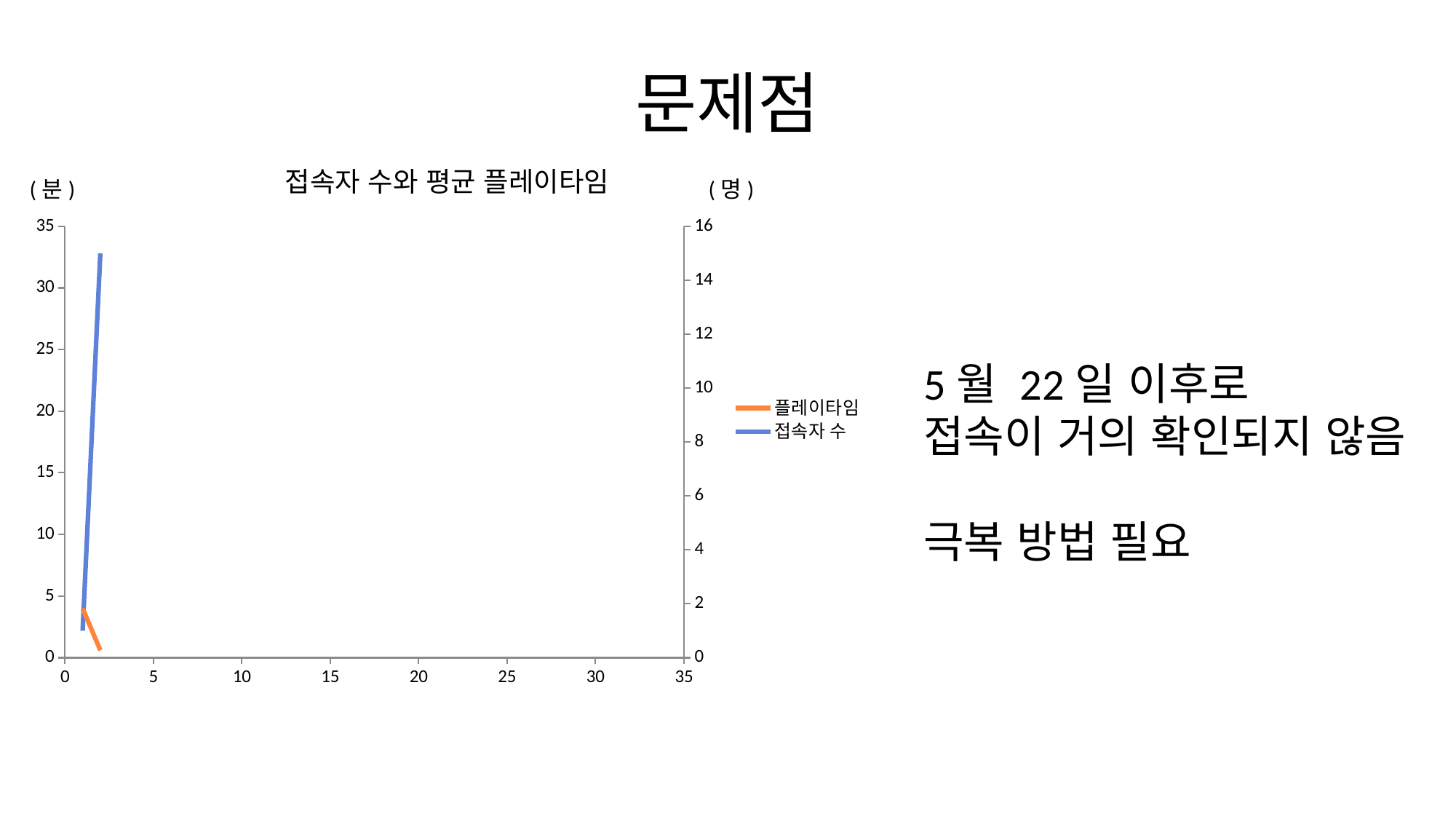

# 문제점

### Chart: 접속자 수와 평균 플레이타임

| Category | 플레이타임 | 접속자 수 |
|---|---|---|
(분)
(명)

5월 22일 이후로
접속이 거의 확인되지 않음

극복 방법 필요